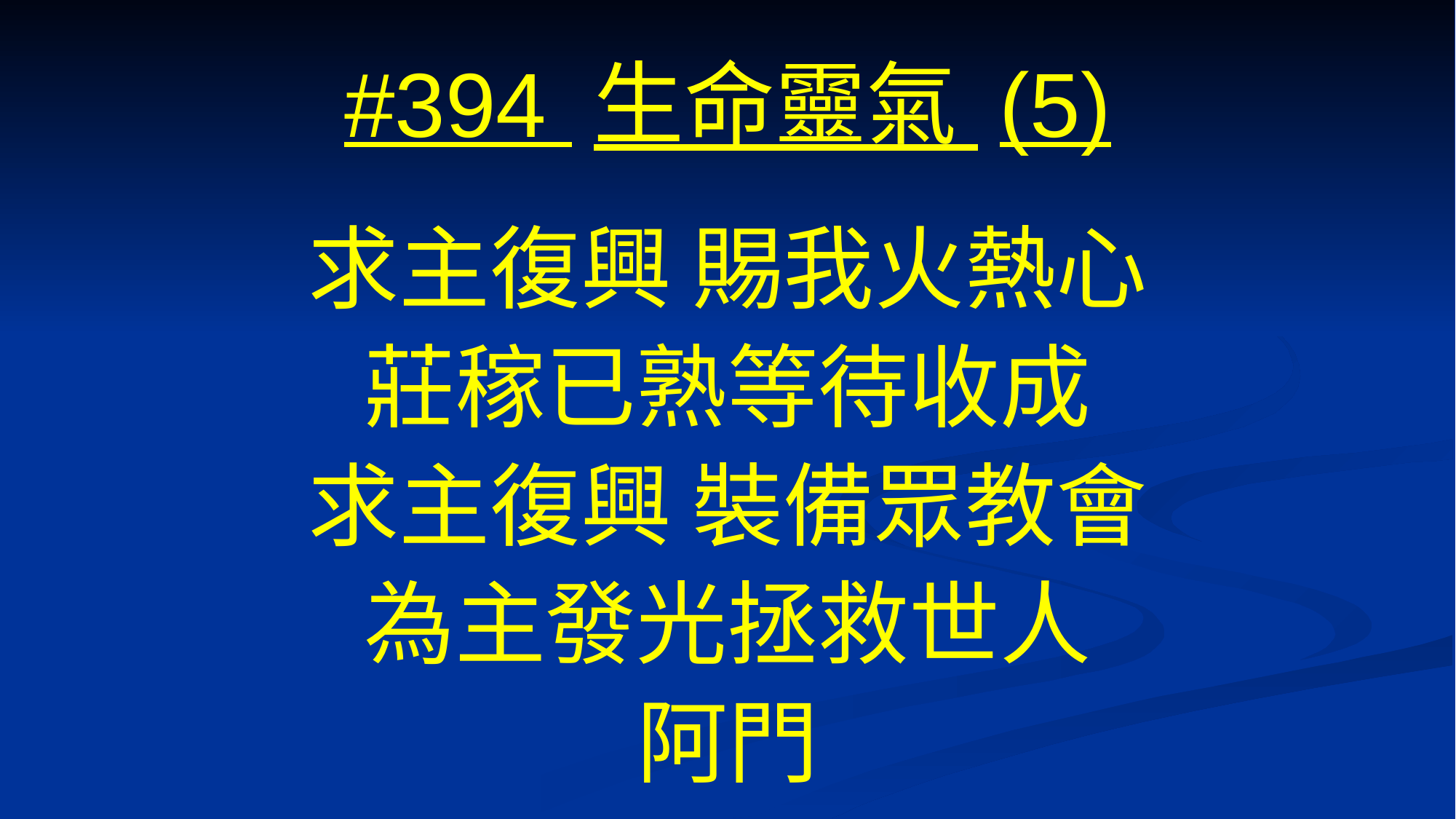

# #394 生命靈氣 (5)
求主復興 賜我火熱心
莊稼已熟等待收成
求主復興 裝備眾教會
為主發光拯救世人
阿門